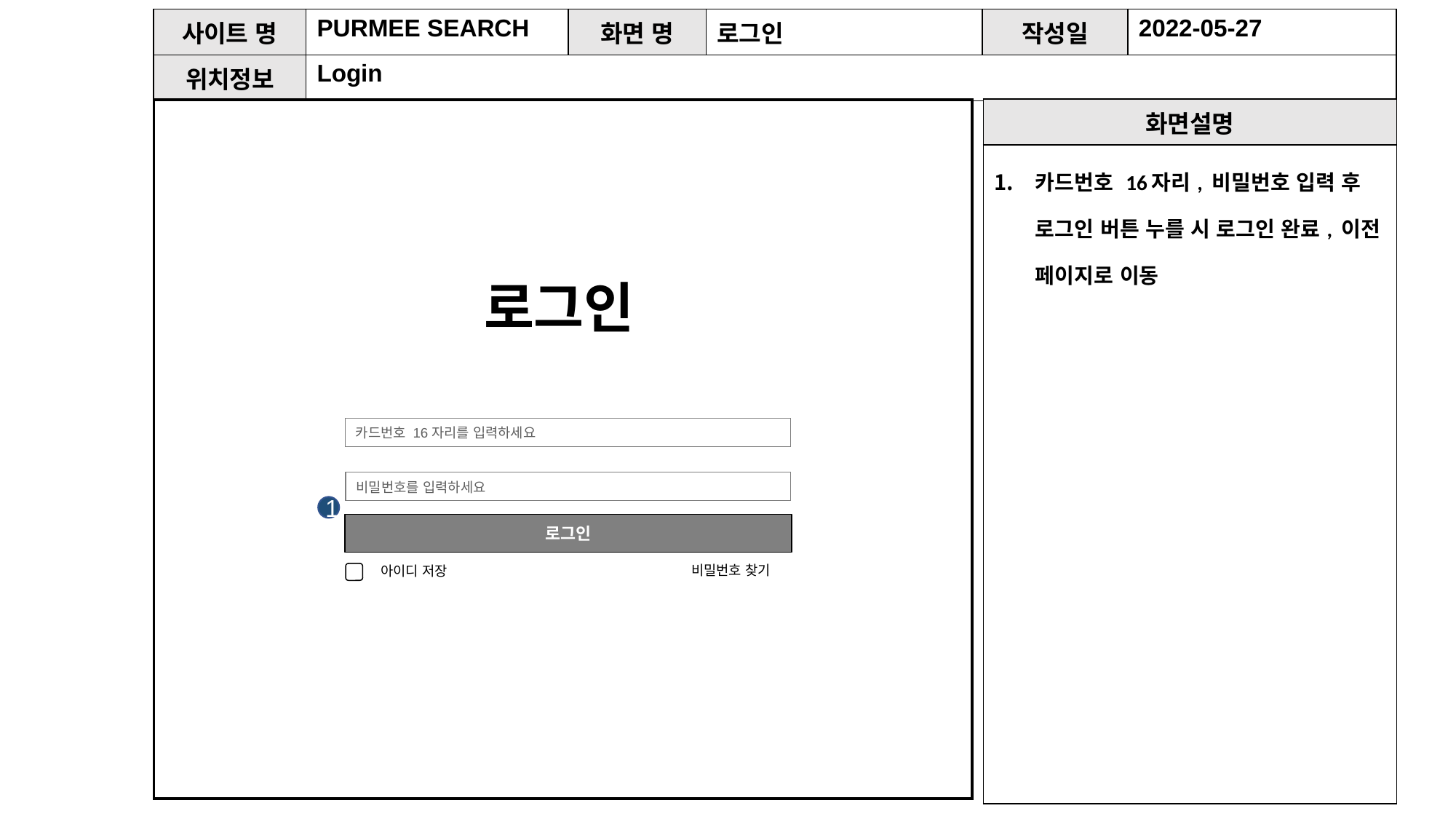

| 사이트 명 | PURMEE SEARCH | 화면 명 | 로그인 | 작성일 | 2022-05-27 |
| --- | --- | --- | --- | --- | --- |
| 위치정보 | Login |  |  |  |  |
| 화면설명 |
| --- |
| 카드번호 16자리, 비밀번호 입력 후 로그인 버튼 누를 시 로그인 완료, 이전 페이지로 이동 |

로그인

카드번호 16자리를 입력하세요
비밀번호를 입력하세요
1
로그인
비밀번호 찾기
아이디 저장